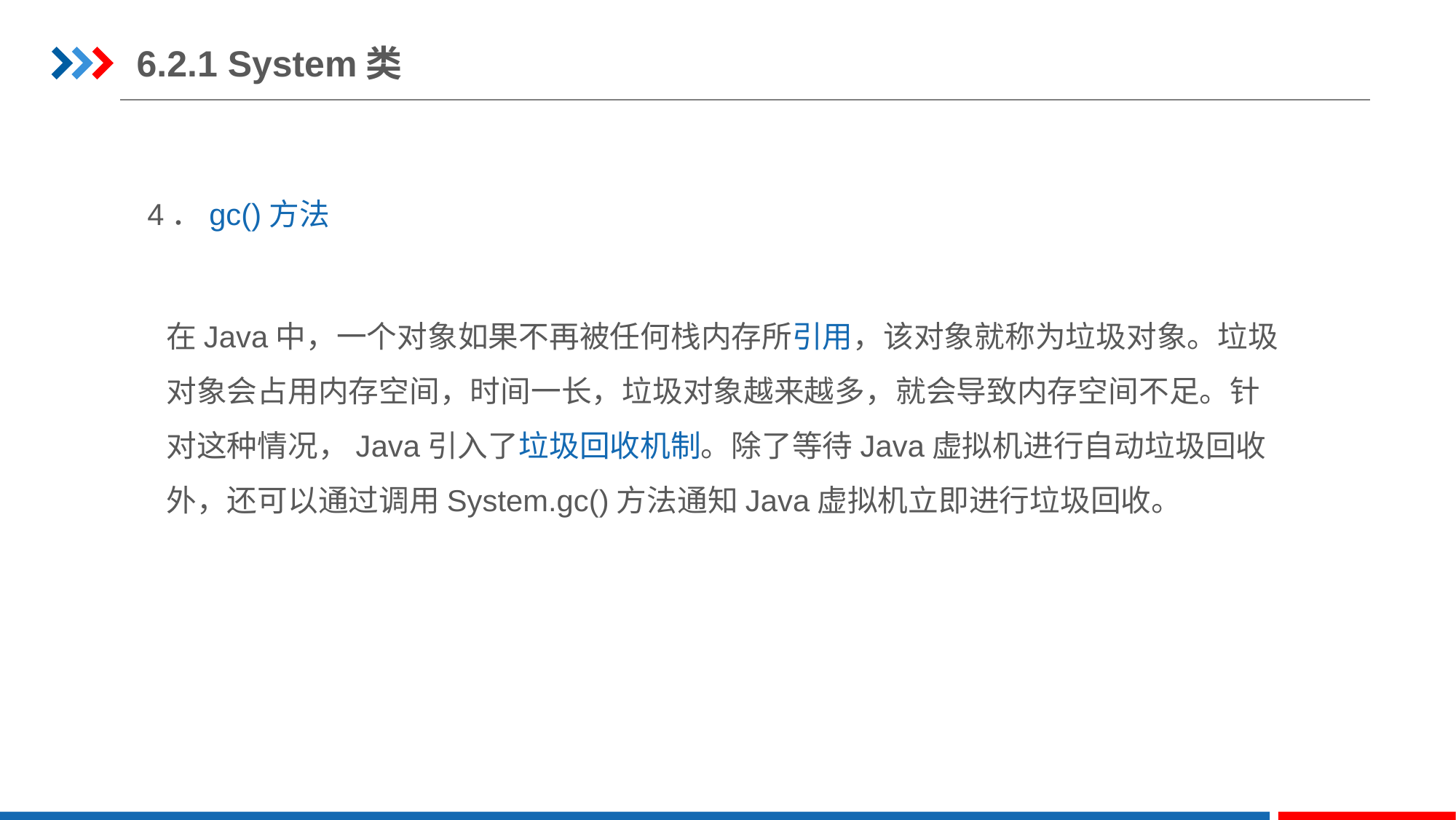

6.2.1 System类
4．gc()方法
在Java中，一个对象如果不再被任何栈内存所引用，该对象就称为垃圾对象。垃圾对象会占用内存空间，时间一长，垃圾对象越来越多，就会导致内存空间不足。针对这种情况，Java引入了垃圾回收机制。除了等待Java虚拟机进行自动垃圾回收外，还可以通过调用System.gc()方法通知Java虚拟机立即进行垃圾回收。